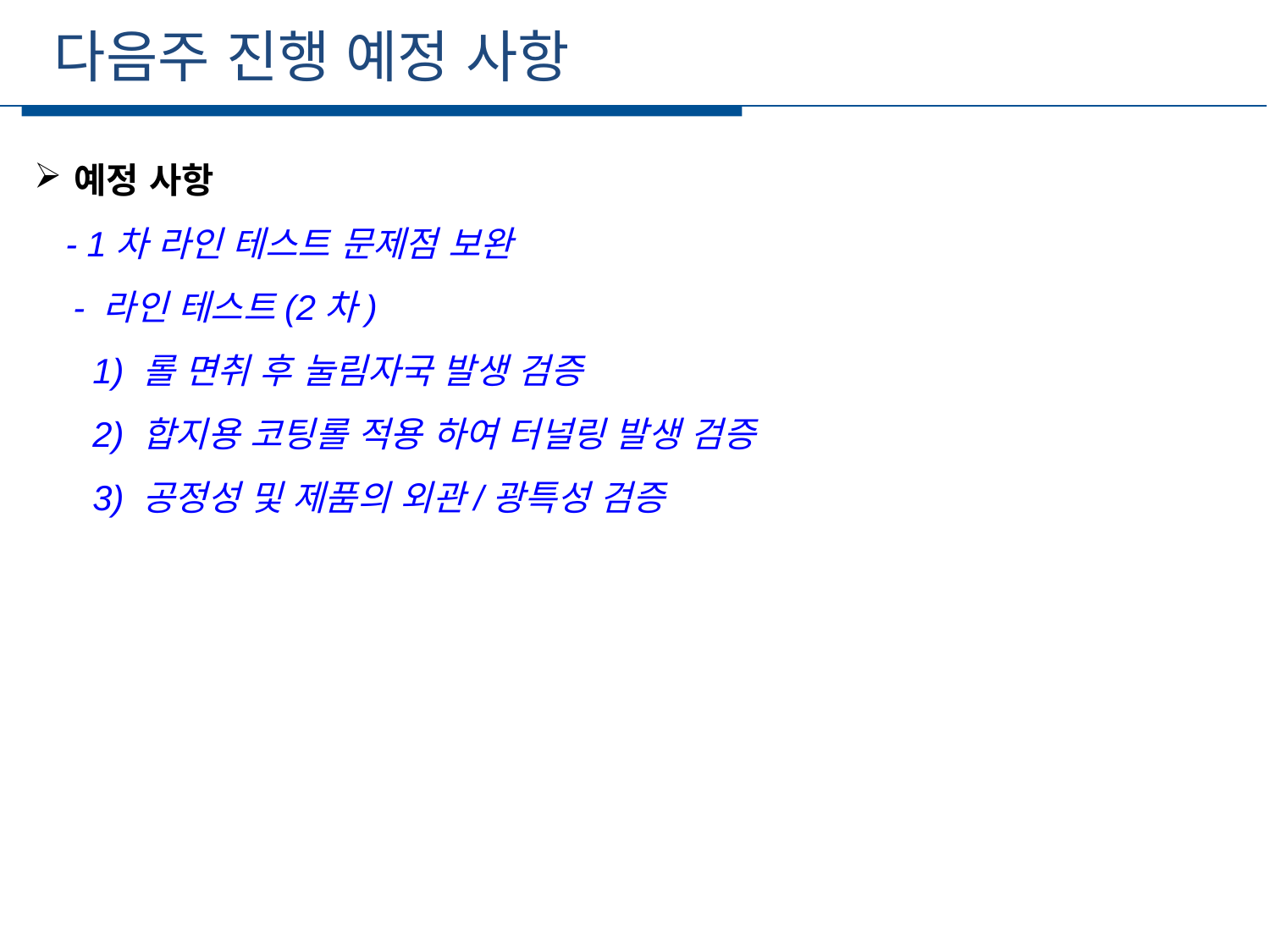

다음주 진행 예정 사항
세부일정

예정 사항
    - 1차 라인 테스트 문제점 보완
    - 라인 테스트(2차)
      1) 롤 면취 후 눌림자국 발생 검증
      2) 합지용 코팅롤 적용 하여 터널링 발생 검증
      3) 공정성 및 제품의 외관/광특성 검증